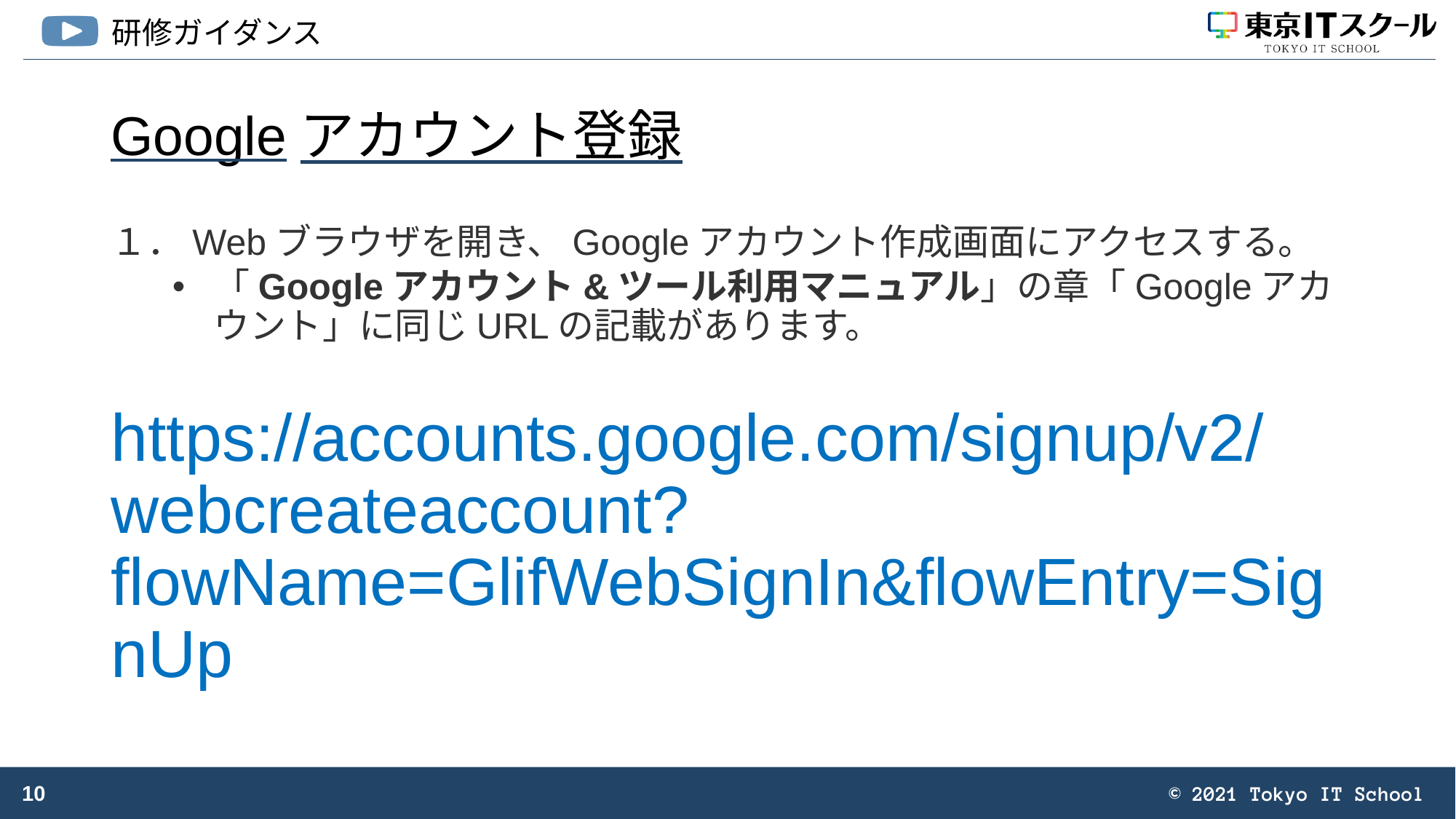

研修ガイダンス
# Googleアカウント登録
１．Webブラウザを開き、Googleアカウント作成画面にアクセスする。
「Googleアカウント&ツール利用マニュアル」の章「Googleアカウント」に同じURLの記載があります。

https://accounts.google.com/signup/v2/webcreateaccount?flowName=GlifWebSignIn&flowEntry=SignUp

10